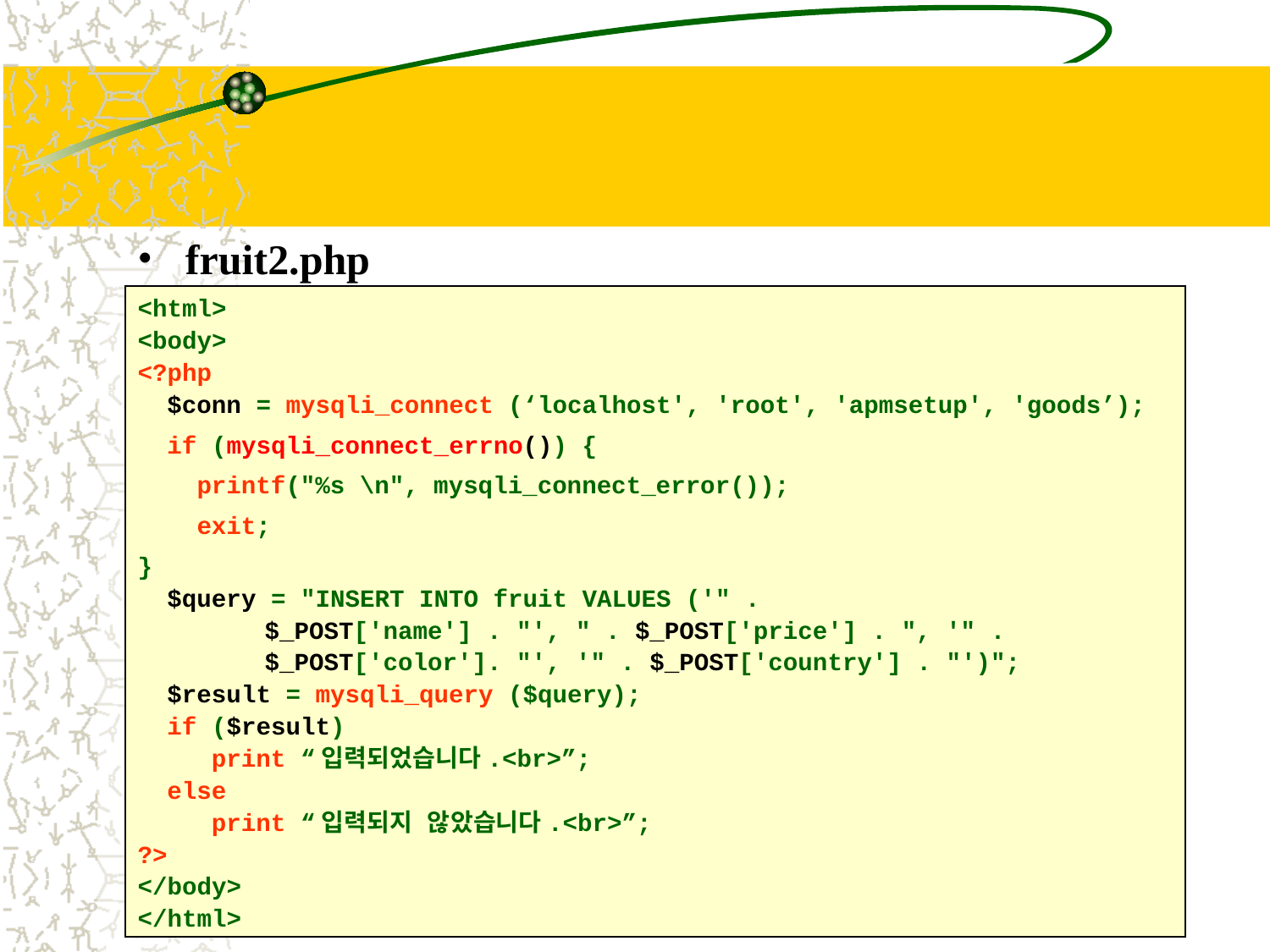

#
fruit2.php
<html>
<body>
<?php
  $conn = mysqli_connect (‘localhost', 'root', 'apmsetup', 'goods’);
  if (mysqli_connect_errno()) {
    printf("%s \n", mysqli_connect_error());
    exit;
}
  $query = "INSERT INTO fruit VALUES ('" .
	$_POST['name'] . "', " . $_POST['price'] . ", '" .
	$_POST['color']. "', '" . $_POST['country'] . "')";
  $result = mysqli_query ($query);
  if ($result)
     print “입력되었습니다.<br>”;
  else
     print “입력되지 않았습니다.<br>”;
?>
</body>
</html>